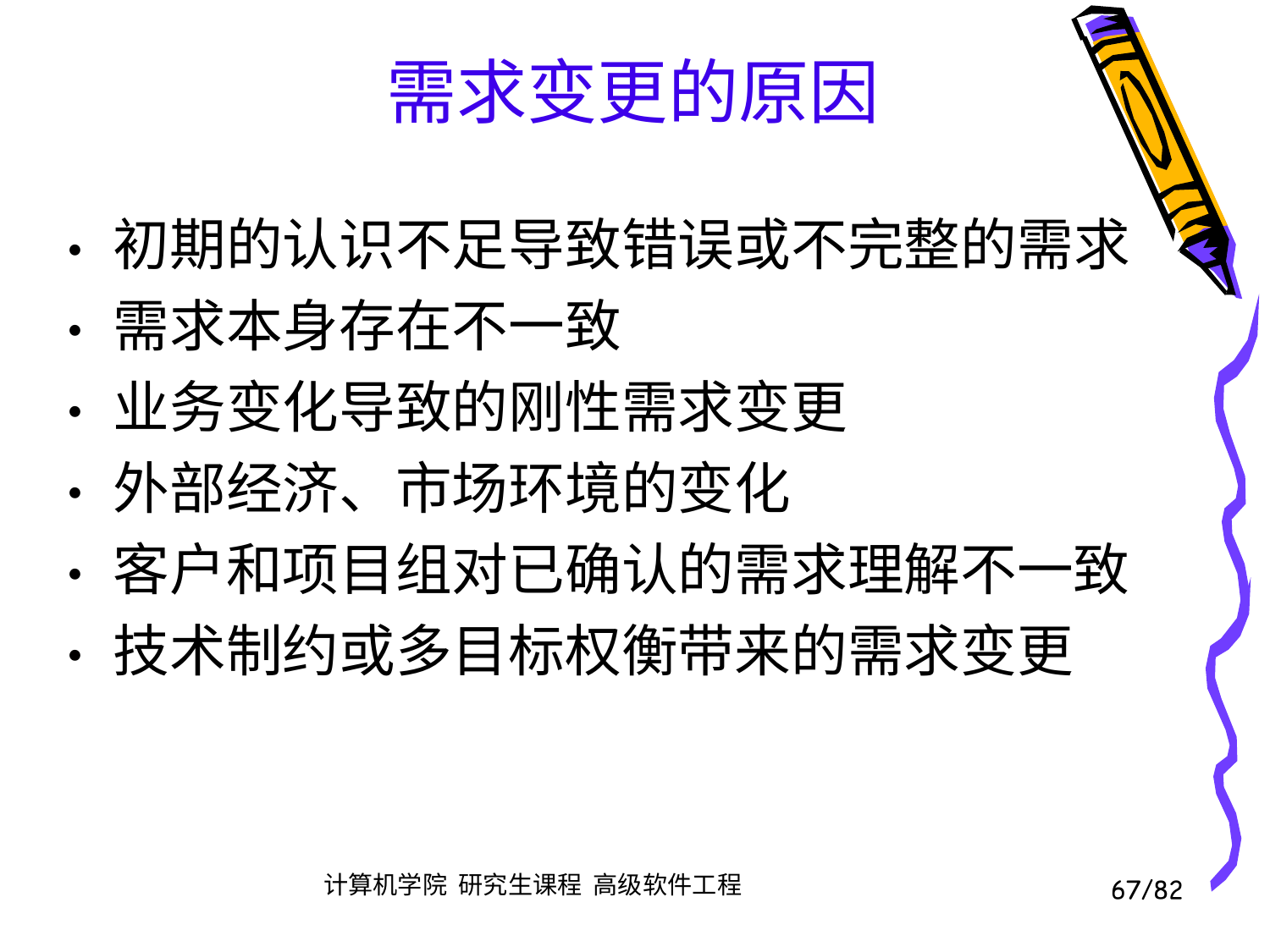

需求变更的原因

初期的认识不足导致错误或不完整的需求

需求本身存在不一致

业务变化导致的刚性需求变更

外部经济、市场环境的变化

客户和项目组对已确认的需求理解不一致

技术制约或多目标权衡带来的需求变更

•
•
•
•
•
•

67/82
计算机学院  研究生课程  高级软件工程